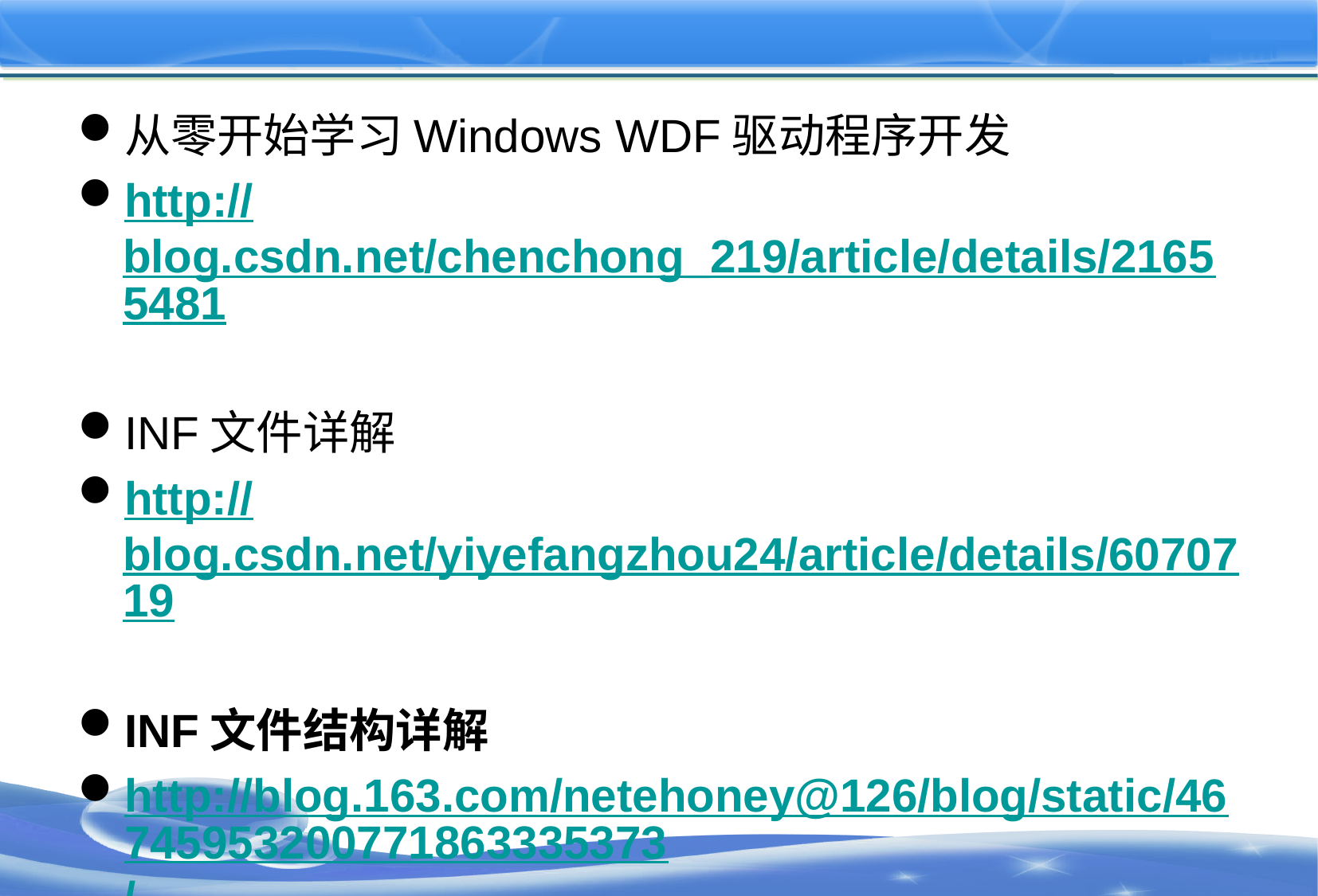

#
从零开始学习Windows WDF驱动程序开发
http://blog.csdn.net/chenchong_219/article/details/21655481

INF文件详解
http://blog.csdn.net/yiyefangzhou24/article/details/6070719

INF文件结构详解
http://blog.163.com/netehoney@126/blog/static/46745953200771863335373/